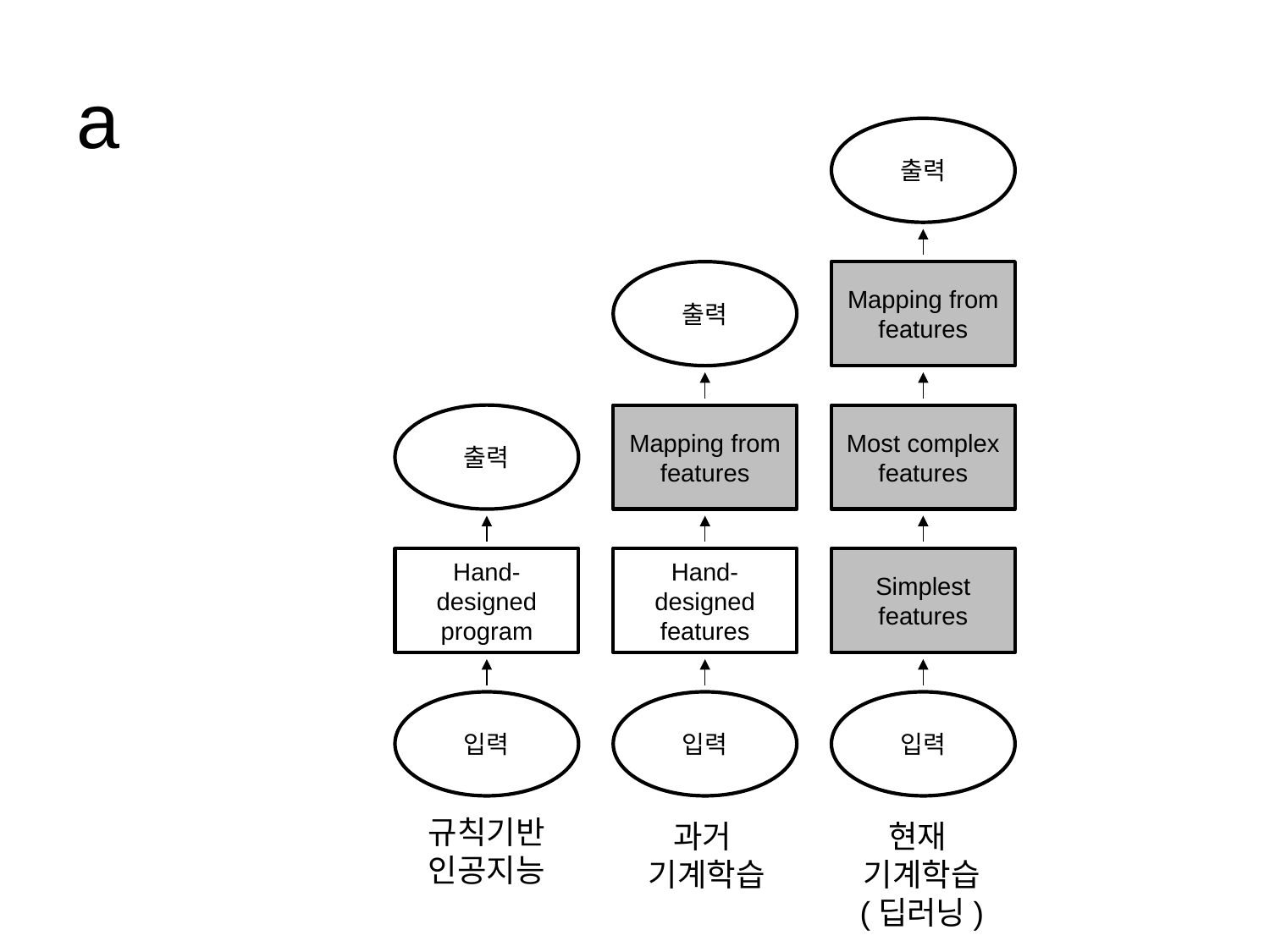

# a
출력
출력
Mapping from features
출력
Mapping from features
Most complex features
Hand-designed program
Hand-designed features
Simplest features
입력
입력
입력
규칙기반 인공지능
과거
기계학습
현재
기계학습
(딥러닝)